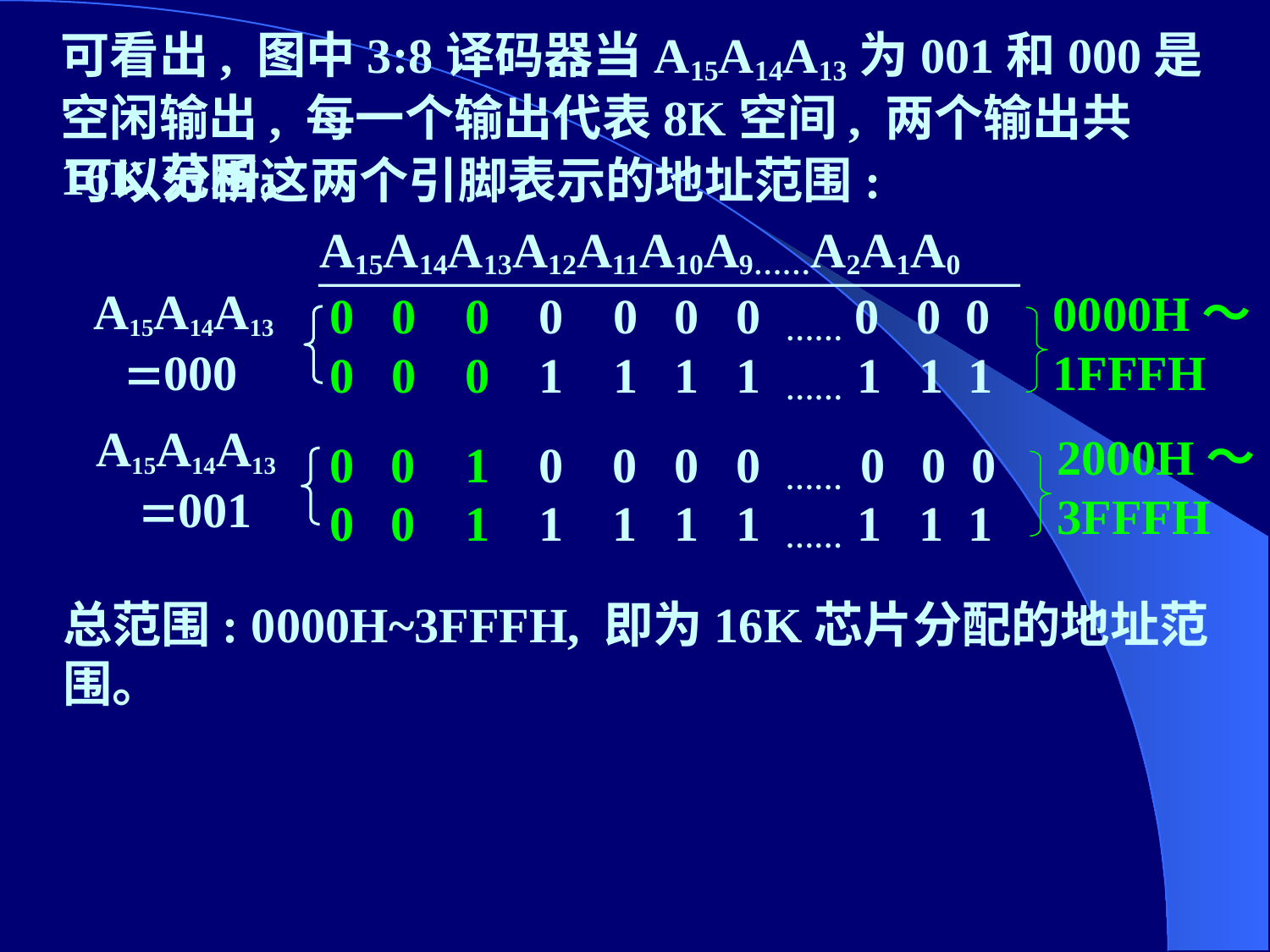

可看出, 图中3:8译码器当A15A14A13为001和000是空闲输出, 每一个输出代表8K空间, 两个输出共16K范围。
可以分析这两个引脚表示的地址范围:
A15A14A13A12A11A10A9……A2A1A0

A15A14A13
     =000
0000H～
1FFFH

0   0    0    0    0   0   0  …… 0   0  0
0   0    0    1    1   1   1  ……  1   1  1

A15A14A13
       =001
2000H～
3FFFH

0   0    1    0    0   0   0  ……  0   0  0
0   0    1    1    1   1   1  ……   1   1  1

总范围: 0000H~3FFFH, 即为16K芯片分配的地址范围。